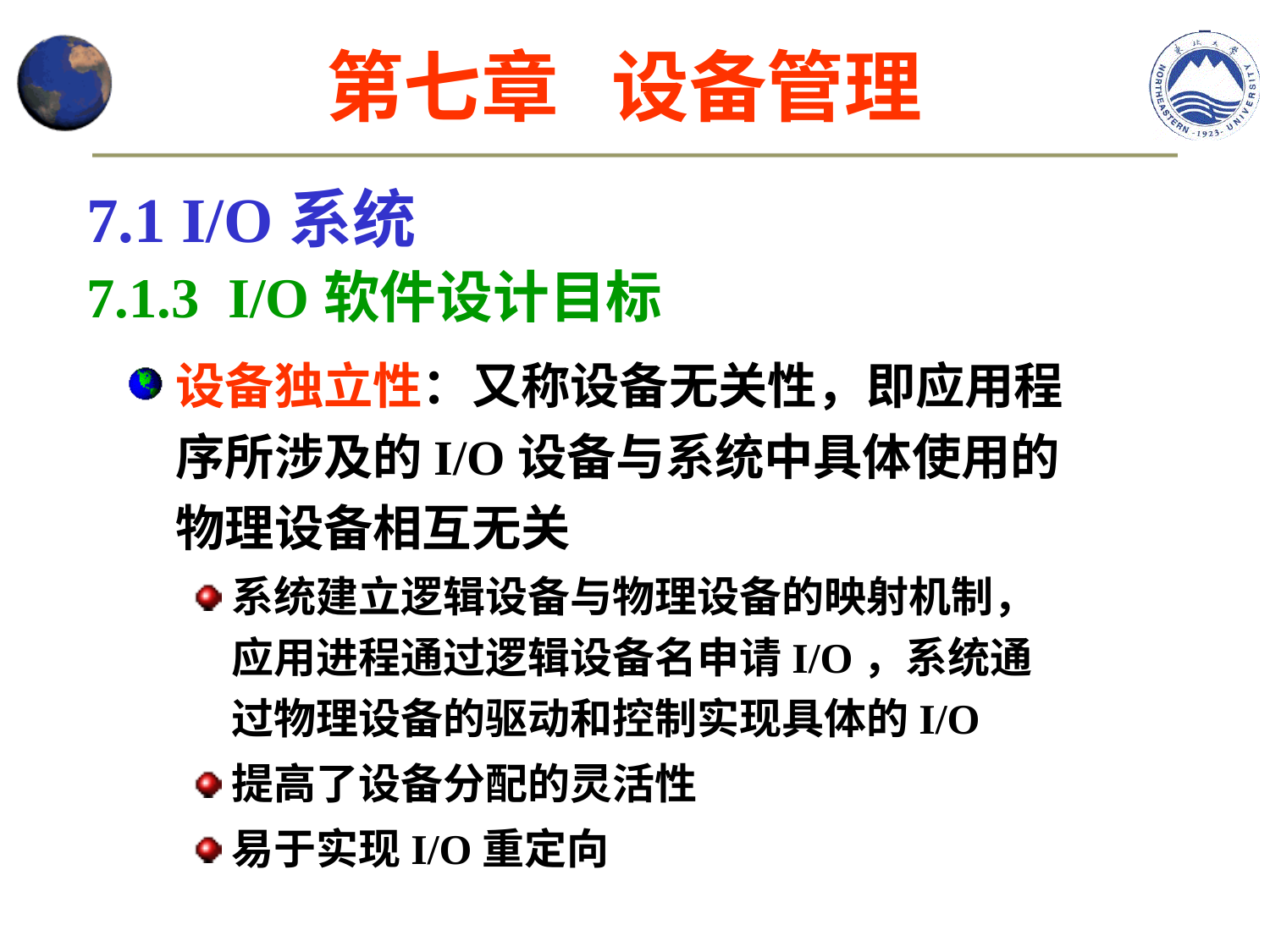

第七章   设备管理
7.1 I/O系统
7.1.3  I/O软件设计目标
设备独立性：又称设备无关性，即应用程序所涉及的I/O设备与系统中具体使用的物理设备相互无关
系统建立逻辑设备与物理设备的映射机制，应用进程通过逻辑设备名申请I/O，系统通过物理设备的驱动和控制实现具体的I/O
提高了设备分配的灵活性
易于实现I/O重定向